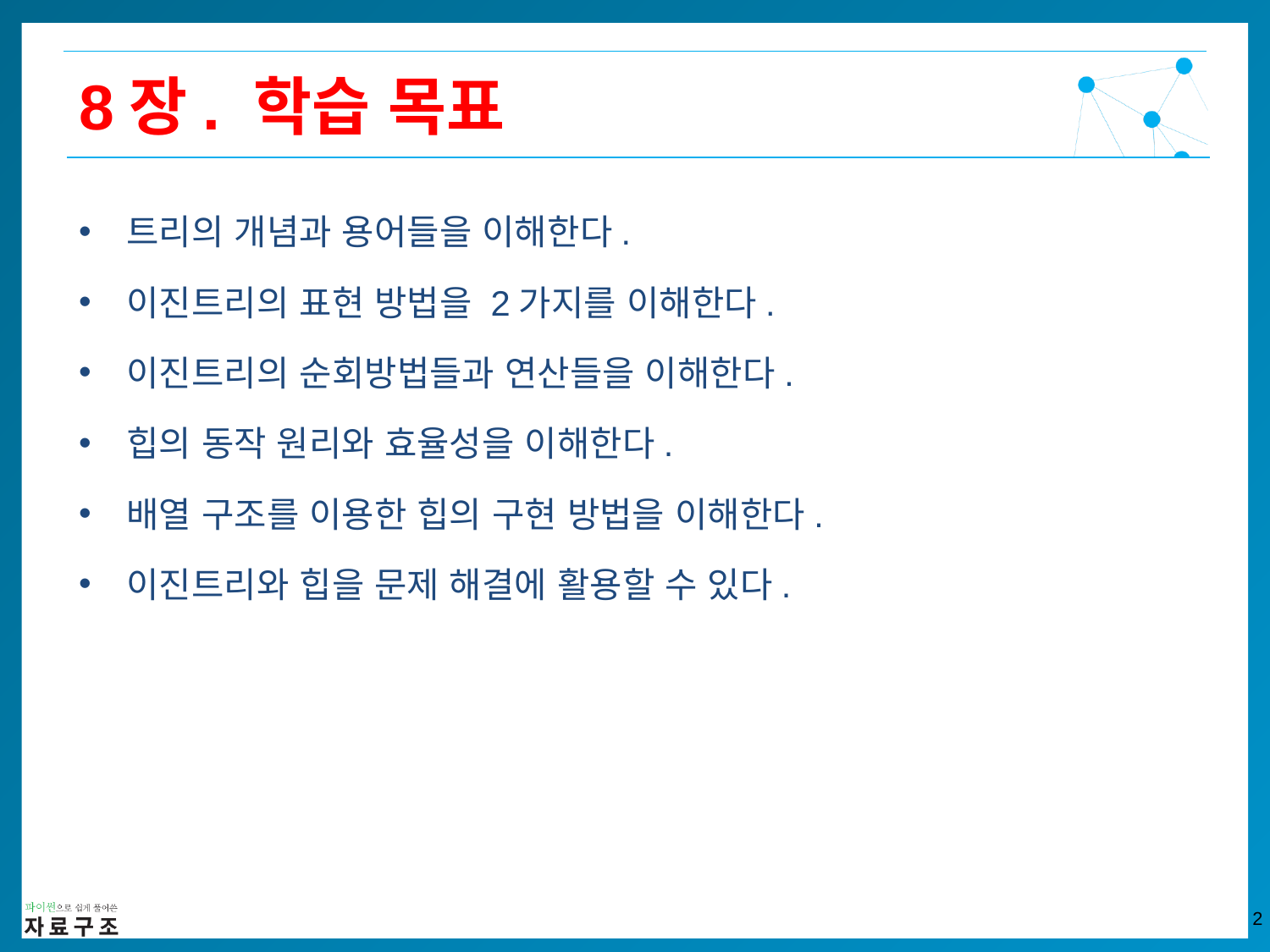

8장. 학습 목표
트리의 개념과 용어들을 이해한다.
이진트리의 표현 방법을 2가지를 이해한다.
이진트리의 순회방법들과 연산들을 이해한다.
힙의 동작 원리와 효율성을 이해한다.
배열 구조를 이용한 힙의 구현 방법을 이해한다.
이진트리와 힙을 문제 해결에 활용할 수 있다.